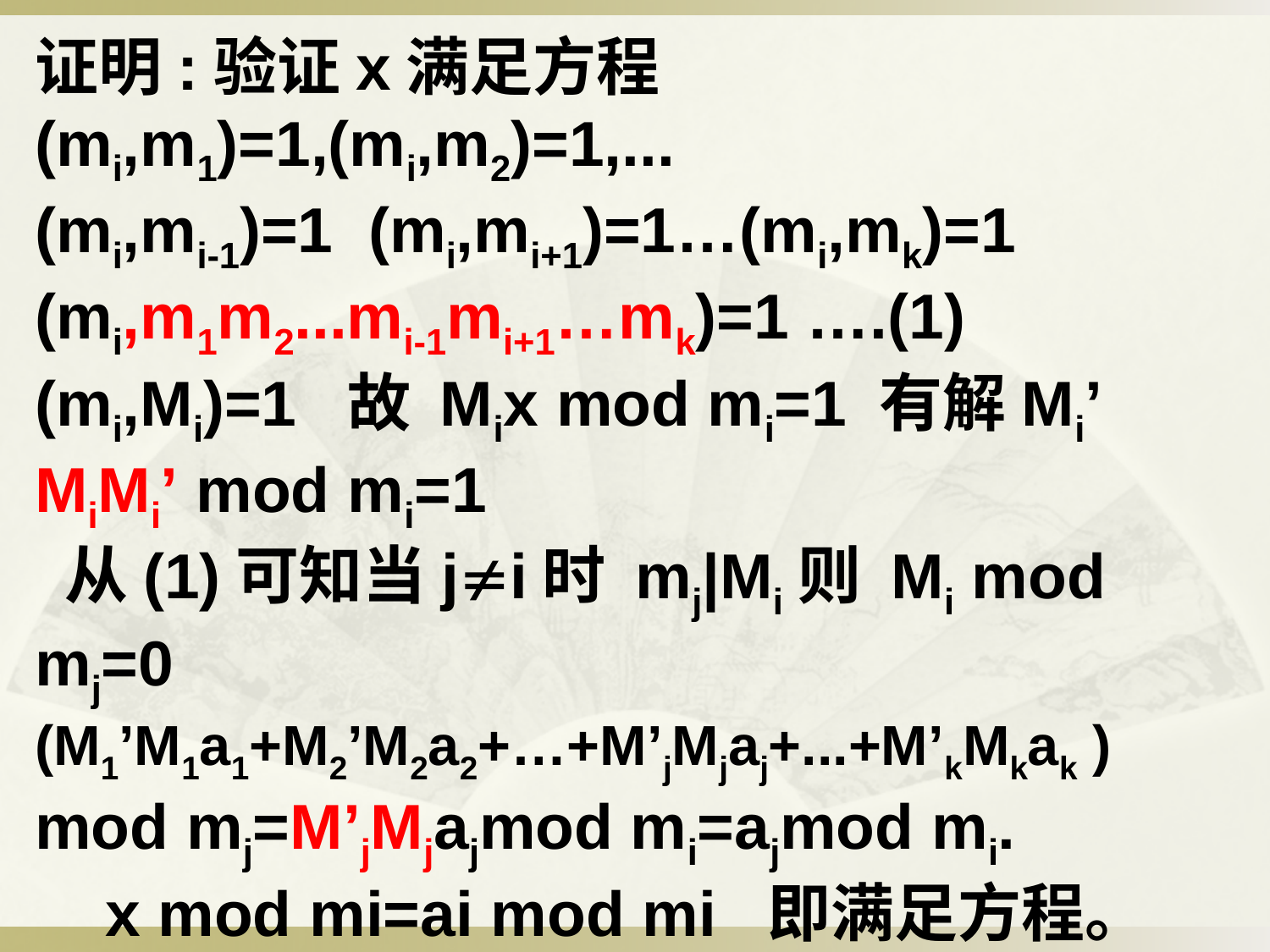

证明:验证x满足方程
(mi,m1)=1,(mi,m2)=1,...
(mi,mi-1)=1  (mi,mi+1)=1…(mi,mk)=1
(mi,m1m2...mi-1mi+1…mk)=1 ….(1)
(mi,Mi)=1  故 Mix mod mi=1 有解Mi’
MiMi’ mod mi=1
 从(1)可知当j≠i时 mj|Mi则 Mi mod mj=0
(M1’M1a1+M2’M2a2+…+M’jMjaj+...+M’kMkak )
mod mj=M’jMjajmod mi=ajmod mi.
    x mod mi=ai mod mi  即满足方程。